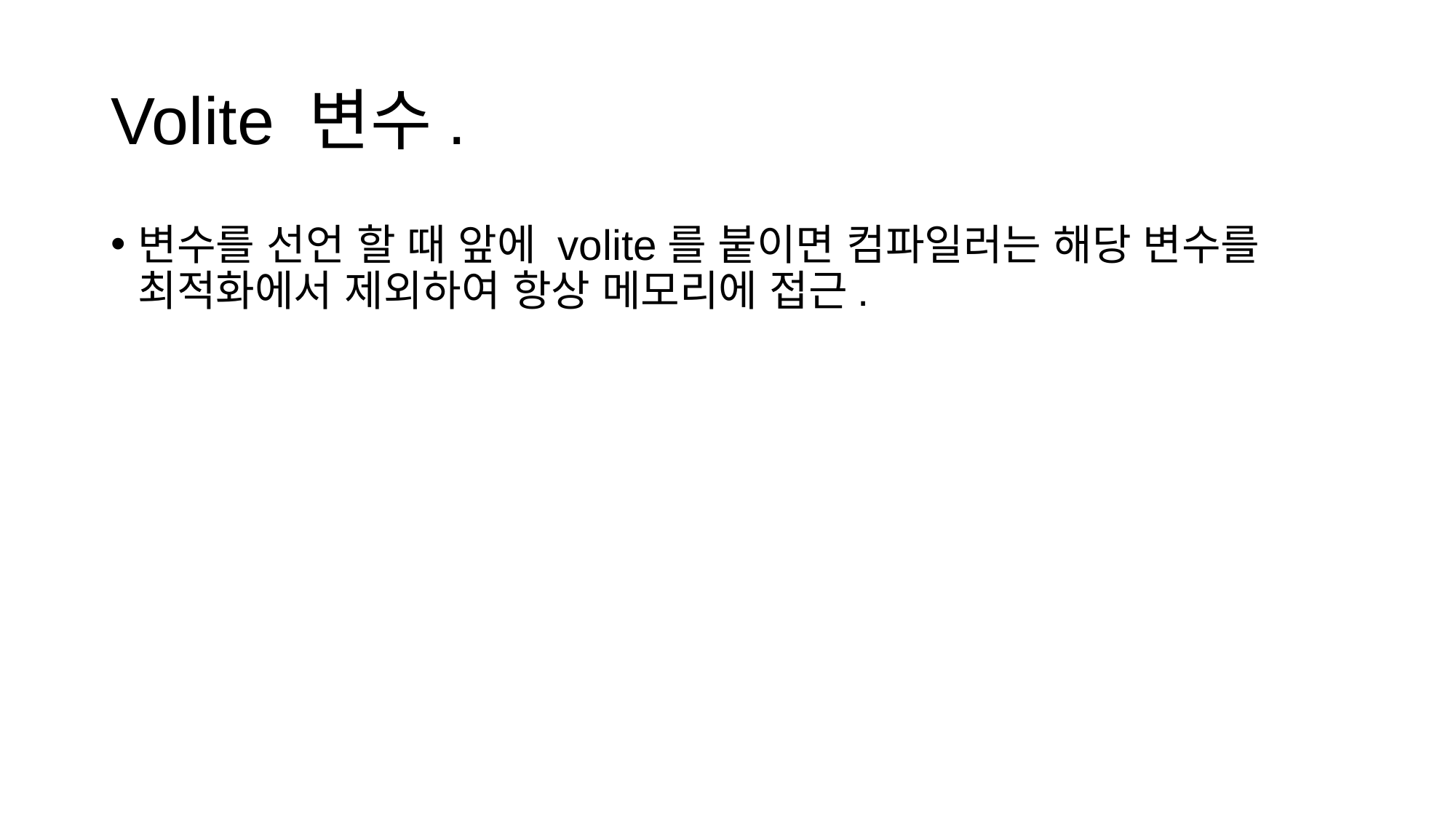

# Volite 변수.
변수를 선언 할 때 앞에 volite를 붙이면 컴파일러는 해당 변수를 최적화에서 제외하여 항상 메모리에 접근.